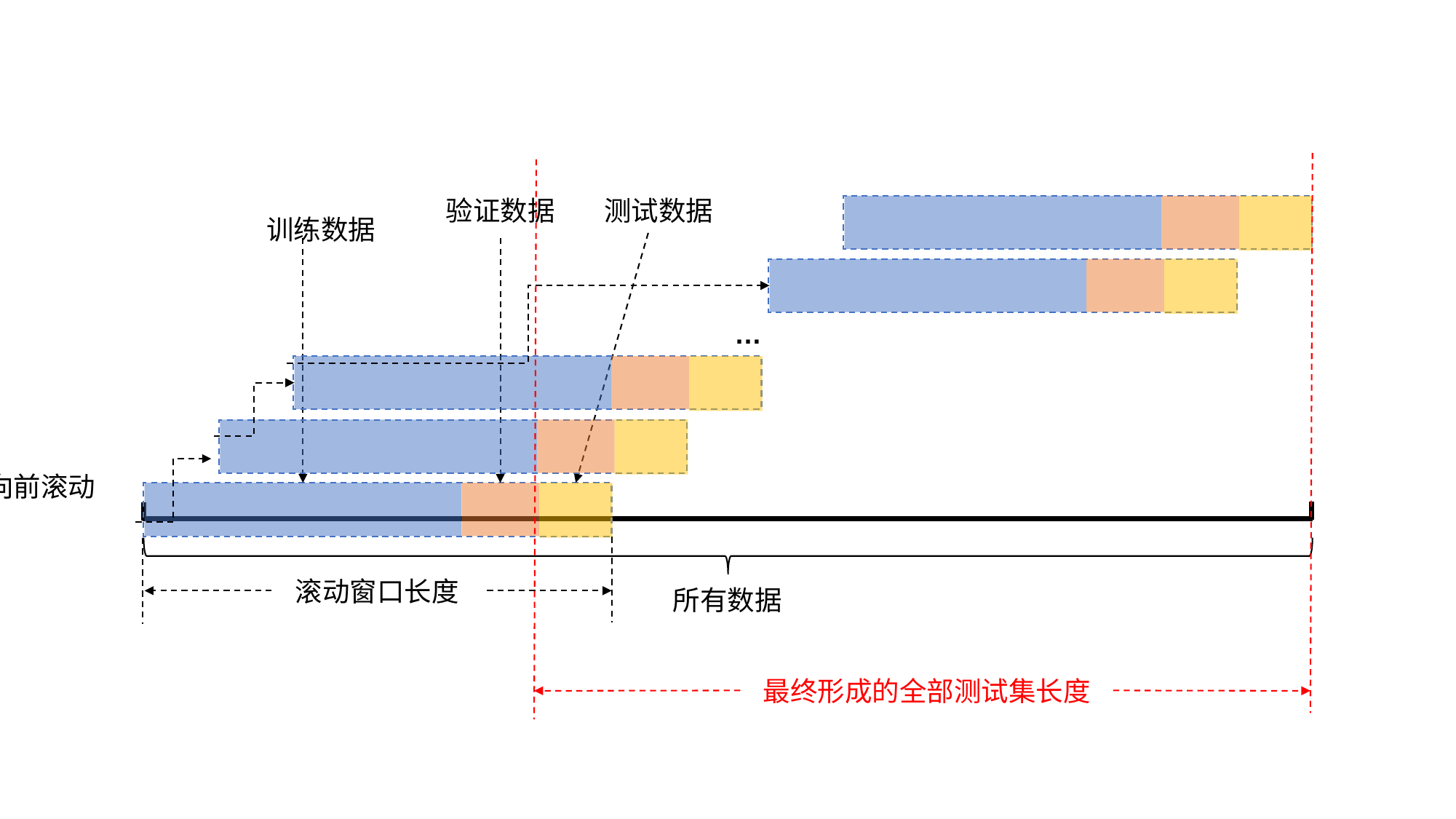

测试数据
验证数据

训练数据

…

窗口向前滚动

所有数据
滚动窗口长度
最终形成的全部测试集长度